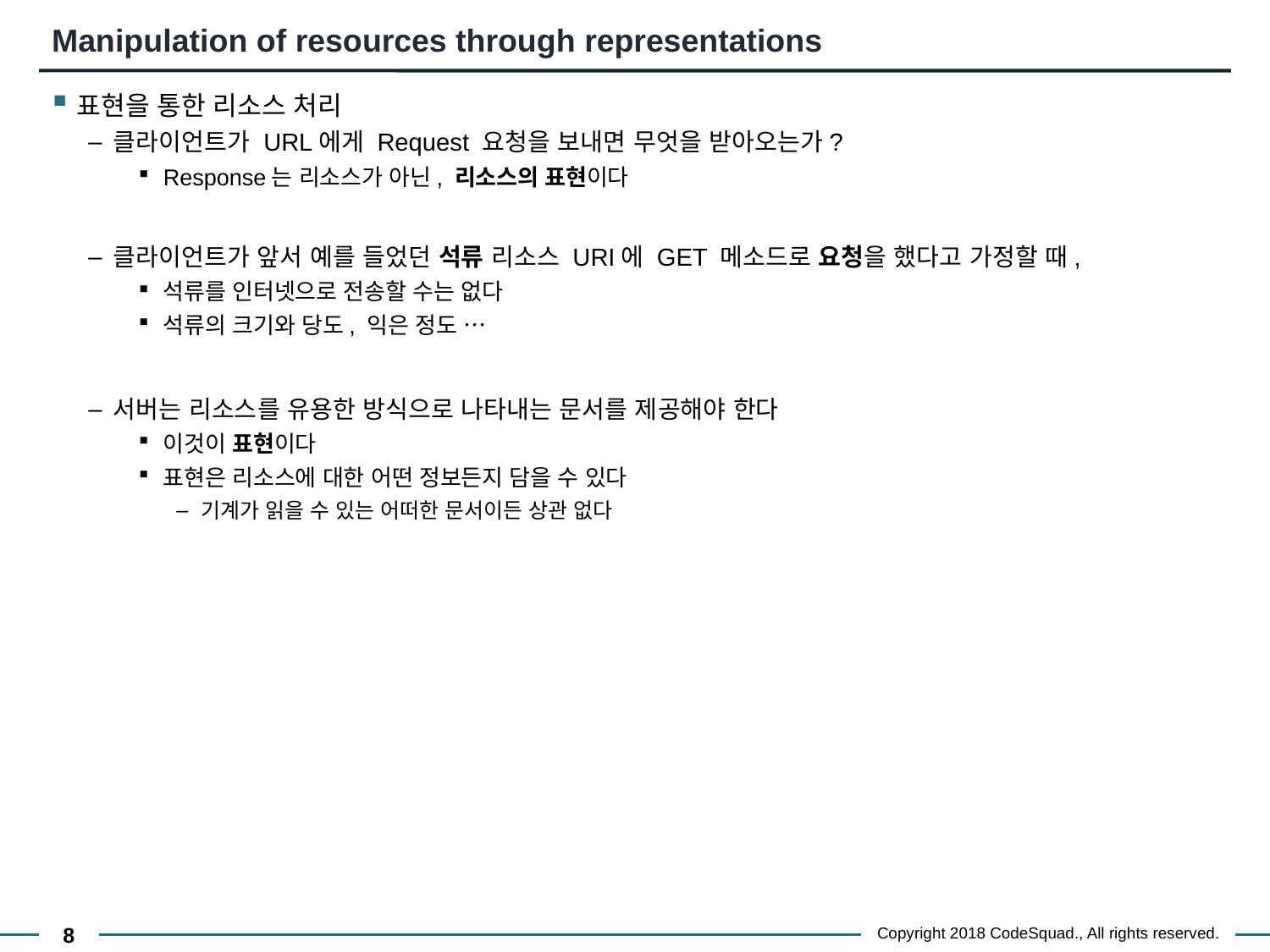

# Manipulation of resources through representations
표현을 통한 리소스 처리
클라이언트가 URL에게 Request 요청을 보내면 무엇을 받아오는가?
Response는 리소스가 아닌, 리소스의 표현이다

클라이언트가 앞서 예를 들었던 석류 리소스 URI에 GET 메소드로 요청을 했다고 가정할 때,
석류를 인터넷으로 전송할 수는 없다
석류의 크기와 당도, 익은 정도 …

서버는 리소스를 유용한 방식으로 나타내는 문서를 제공해야 한다
이것이 표현이다
표현은 리소스에 대한 어떤 정보든지 담을 수 있다
기계가 읽을 수 있는 어떠한 문서이든 상관 없다

8